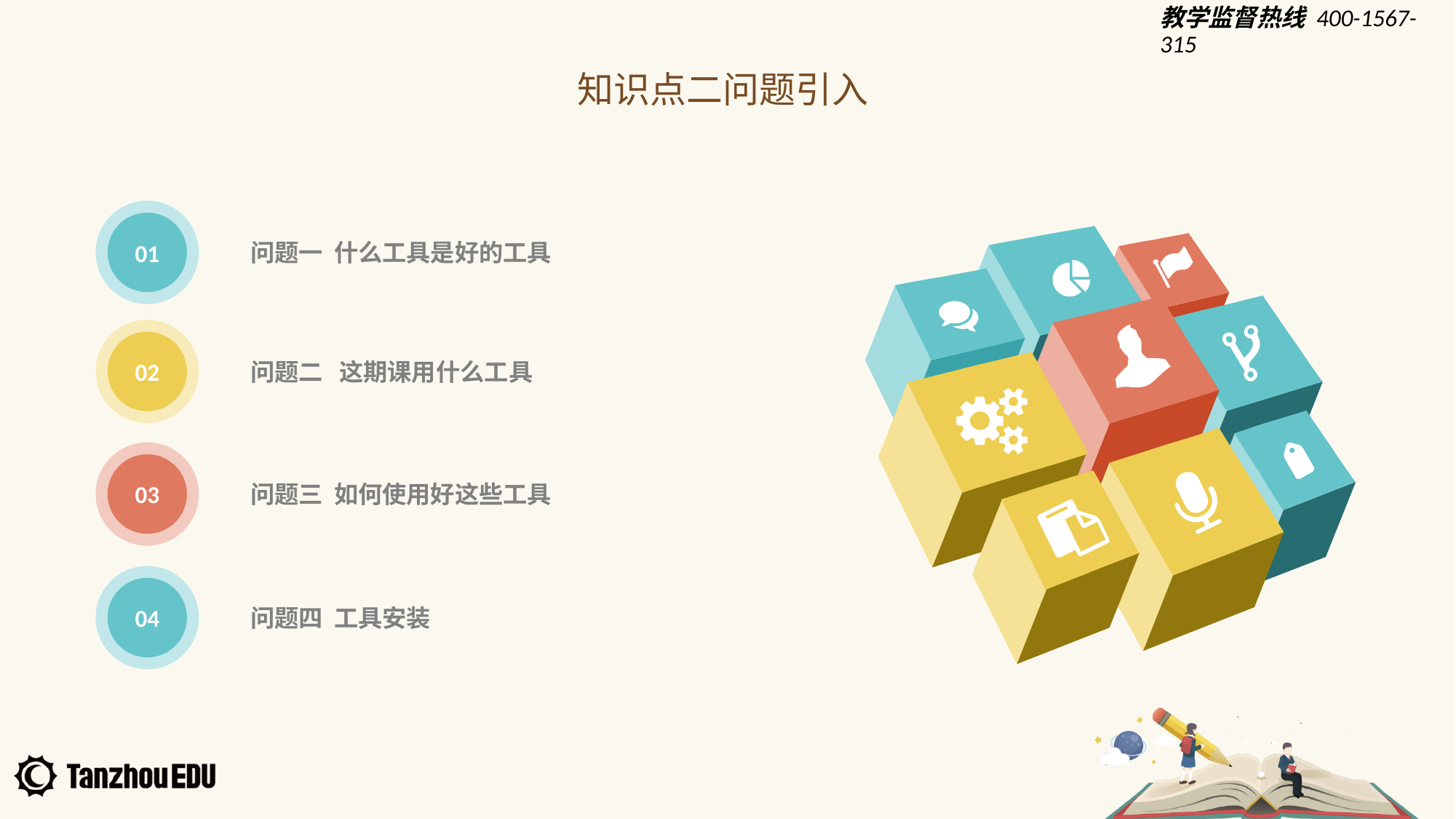

知识点二问题引入

01

问题一  什么工具是好的工具

02

问题二   这期课用什么工具

03

问题三  如何使用好这些工具

04
问题四  工具安装